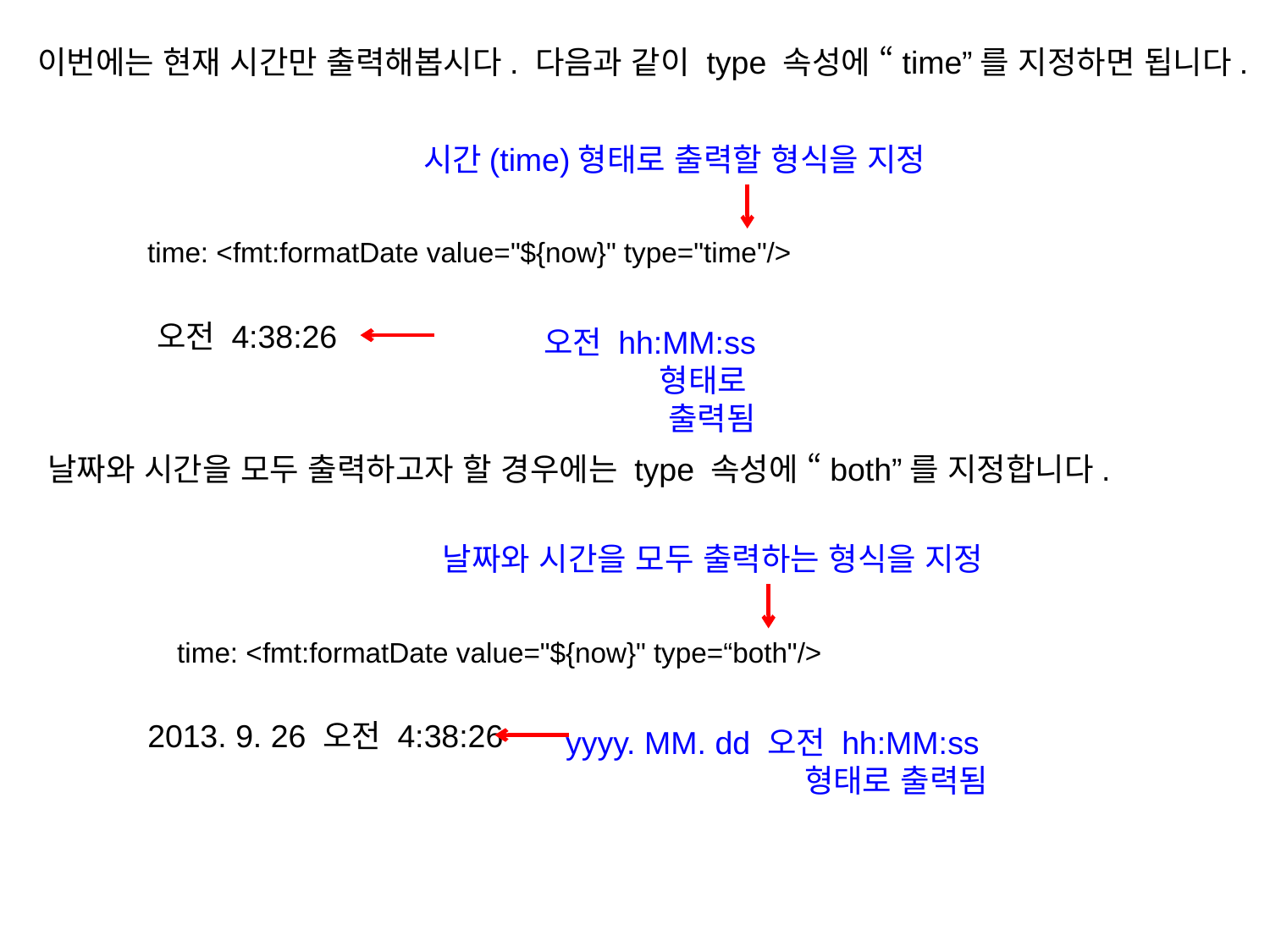

이번에는 현재 시간만 출력해봅시다. 다음과 같이 type 속성에 “time”를 지정하면 됩니다.
시간(time)형태로 출력할 형식을 지정
time: <fmt:formatDate value="${now}" type="time"/>
오전 4:38:26
오전 hh:MM:ss 형태로
출력됨
날짜와 시간을 모두 출력하고자 할 경우에는 type 속성에 “both”를 지정합니다.
날짜와 시간을 모두 출력하는 형식을 지정
time: <fmt:formatDate value="${now}" type=“both"/>
2013. 9. 26 오전 4:38:26
yyyy. MM. dd 오전 hh:MM:ss
 형태로 출력됨